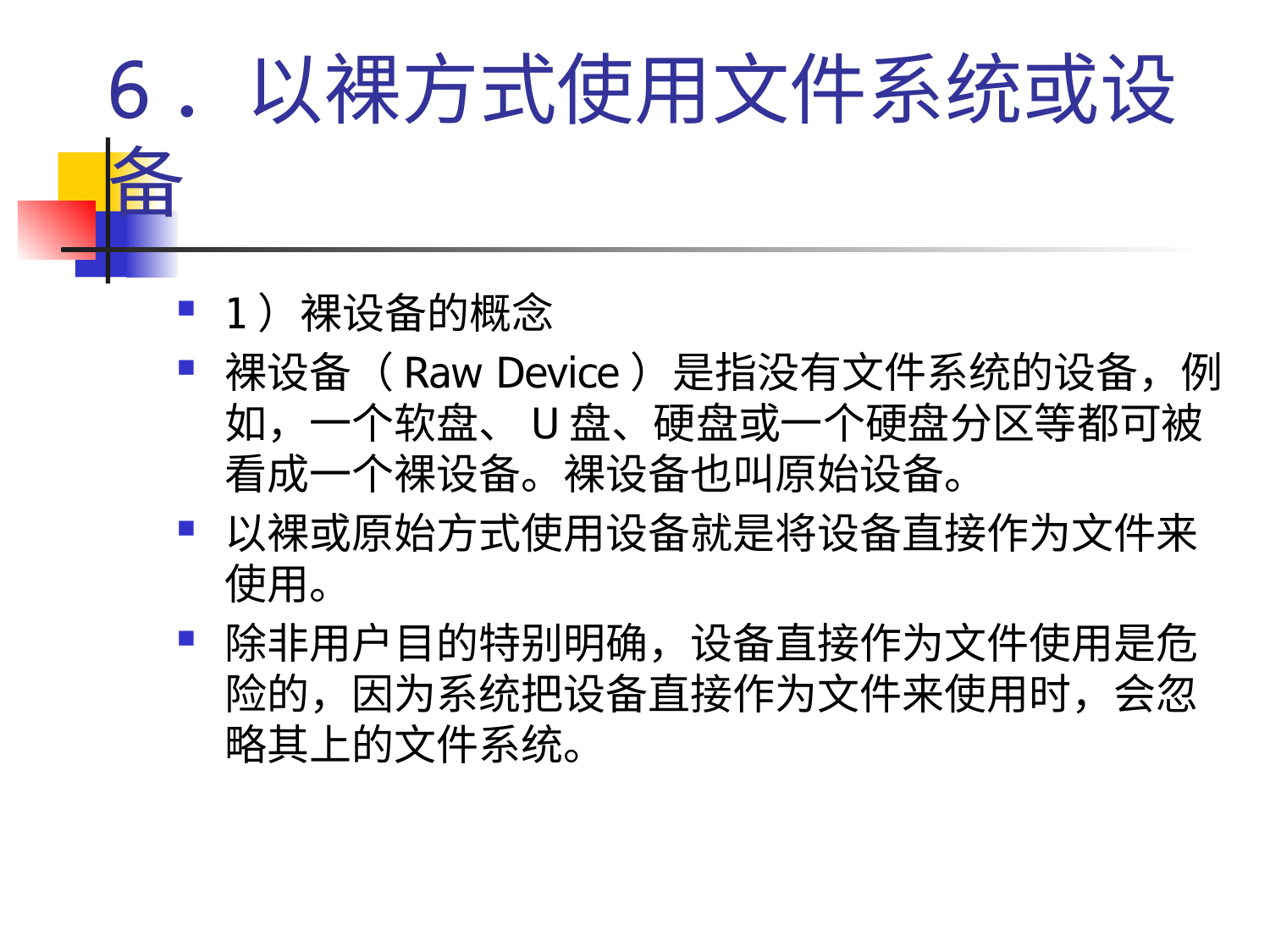

# 6．以裸方式使用文件系统或设备
1）裸设备的概念
裸设备（Raw Device）是指没有文件系统的设备，例如，一个软盘、U盘、硬盘或一个硬盘分区等都可被看成一个裸设备。裸设备也叫原始设备。
以裸或原始方式使用设备就是将设备直接作为文件来使用。
除非用户目的特别明确，设备直接作为文件使用是危险的，因为系统把设备直接作为文件来使用时，会忽略其上的文件系统。